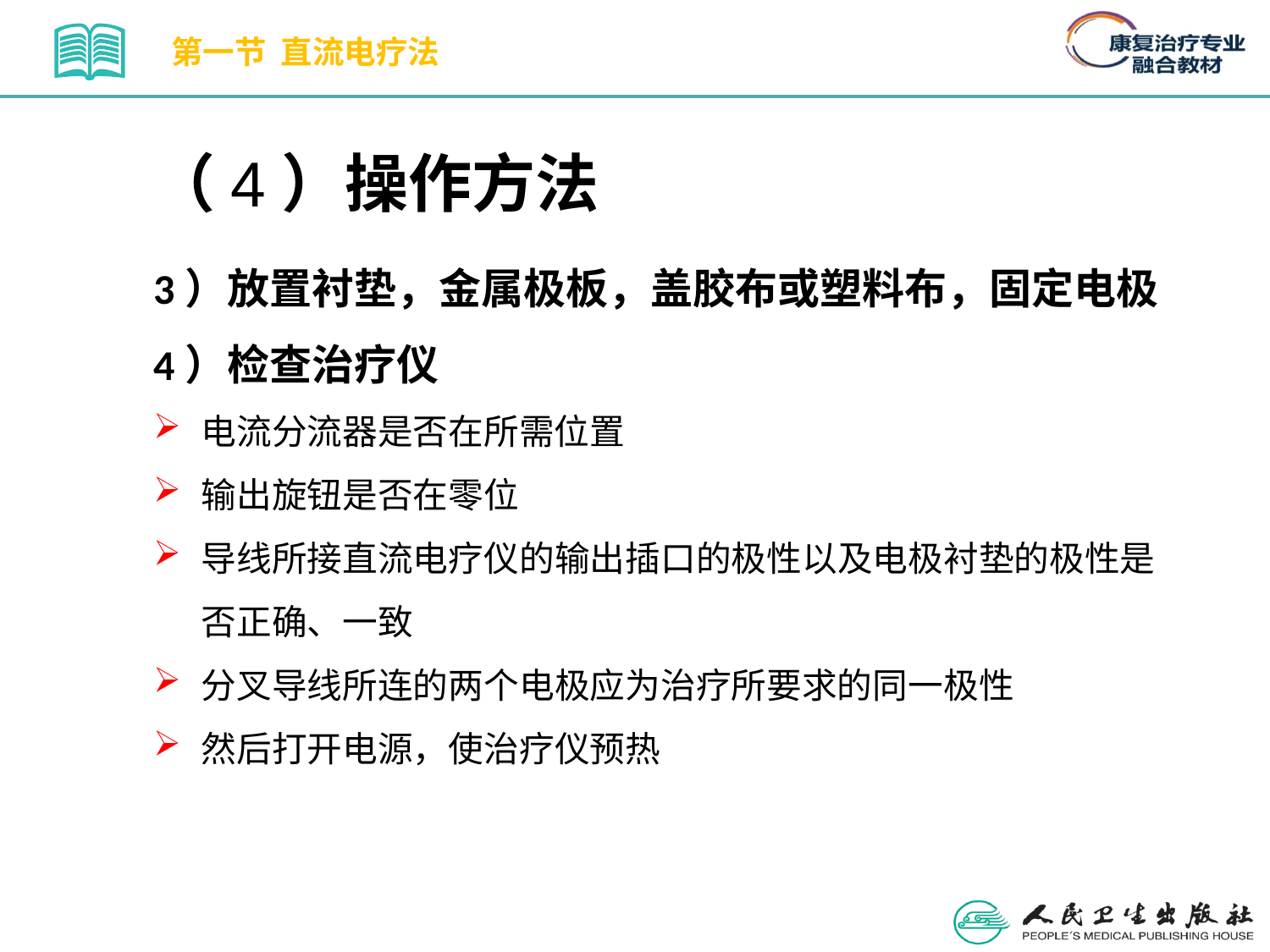

第一节  直流电疗法
（4）操作方法
3）放置衬垫，金属极板，盖胶布或塑料布，固定电极
4）检查治疗仪
电流分流器是否在所需位置
输出旋钮是否在零位
导线所接直流电疗仪的输出插口的极性以及电极衬垫的极性是否正确、一致
分叉导线所连的两个电极应为治疗所要求的同一极性
然后打开电源，使治疗仪预热